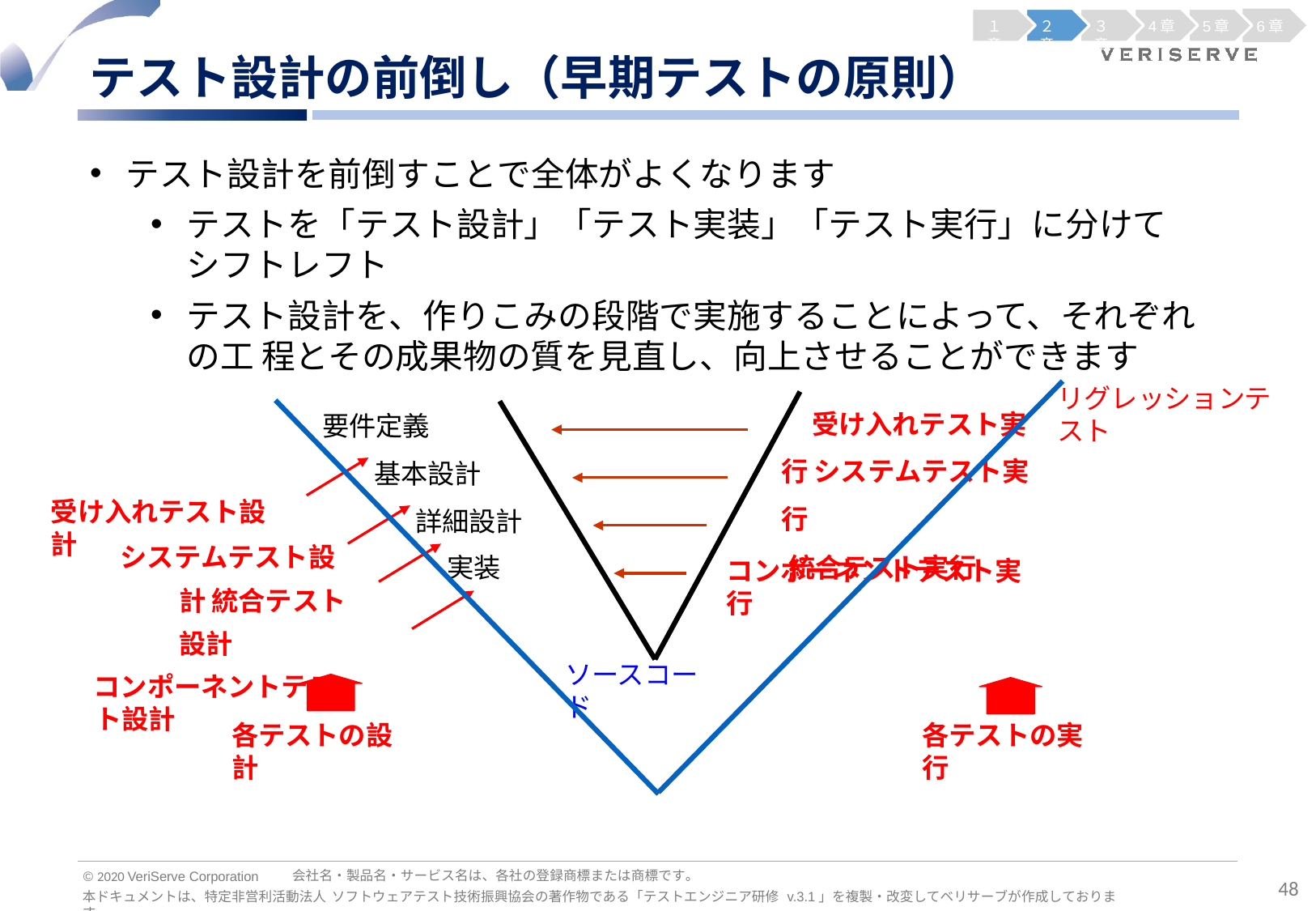

１章
２章
３章
4章
5章
6章
テスト設計の前倒し（早期テストの原則）

テスト設計を前倒すことで全体がよくなります
テストを「テスト設計」「テスト実装」「テスト実行」に分けてシフトレフト
テスト設計を、作りこみの段階で実施することによって、それぞれの工 程とその成果物の質を見直し、向上させることができます
リグレッションテスト

受け入れテスト実行 システムテスト実行
統合テスト実行

要件定義
基本設計
詳細設計

受け入れテスト設計

システムテスト設計 統合テスト設計
コンポーネントテスト設計

実装
コンポーネントテスト実行

ソースコード

各テストの設計
各テストの実行
会社名・製品名・サービス名は、各社の登録商標または商標です。
© 2020 VeriServe Corporation
48
本ドキュメントは、特定非営利活動法人 ソフトウェアテスト技術振興協会の著作物である「テストエンジニア研修 v.3.1」を複製・改変してベリサーブが作成しております。